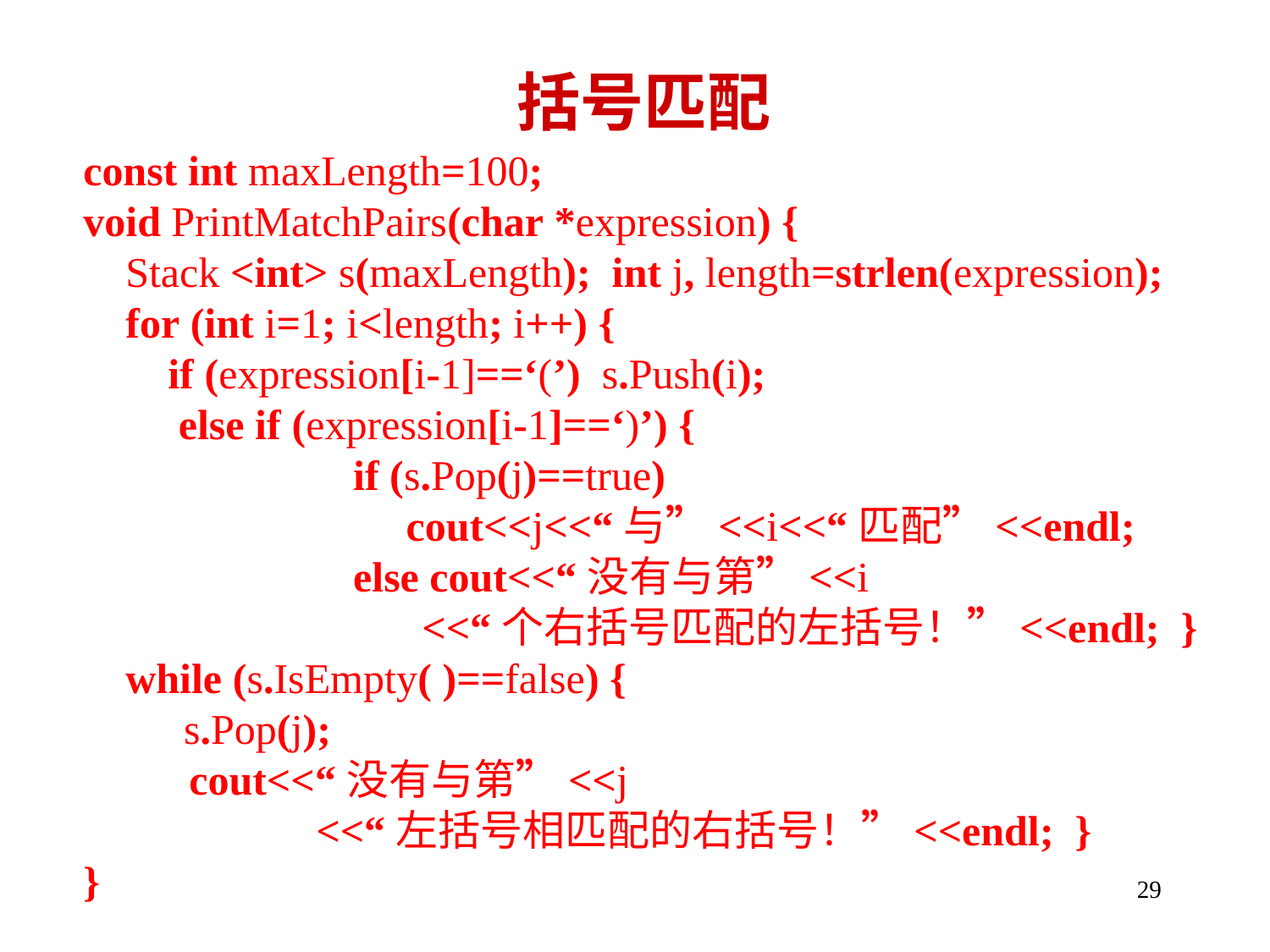

括号匹配
const int maxLength=100;
void PrintMatchPairs(char *expression) {
    Stack <int> s(maxLength);  int j, length=strlen(expression);
    for (int i=1; i<length; i++) {
        if (expression[i-1]==‘(’)  s.Push(i);
         else if (expression[i-1]==‘)’) {
		         if (s.Pop(j)==true)
			  cout<<j<<“与”<<i<<“匹配”<<endl;
		         else cout<<“没有与第”<<i
                                <<“个右括号匹配的左括号！”<<endl;  }
    while (s.IsEmpty( )==false) {
	     s.Pop(j);
          cout<<“没有与第”<<j
                      <<“左括号相匹配的右括号！”<<endl;  }
}
29